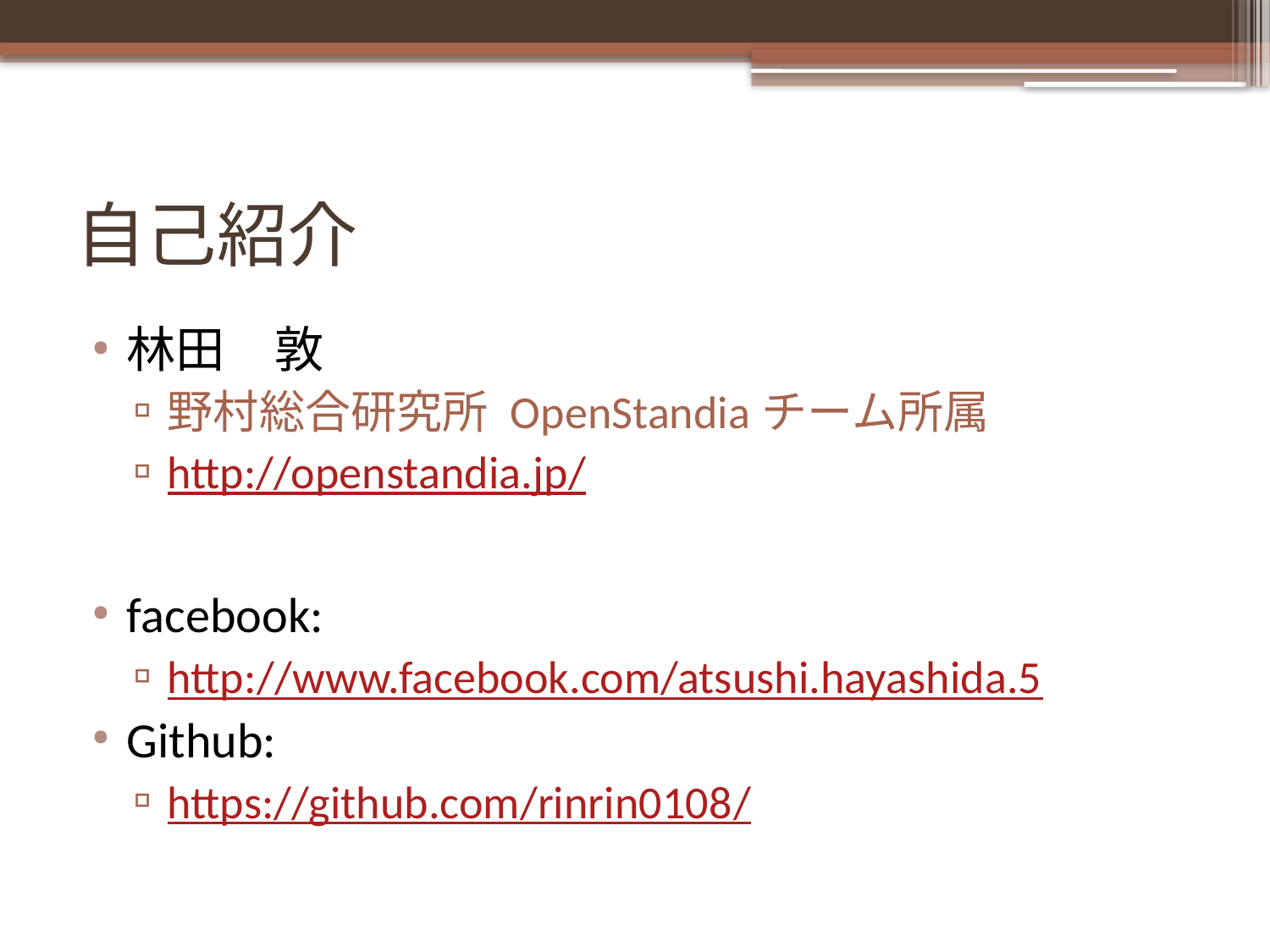

# 自己紹介
林田　敦
野村総合研究所 OpenStandiaチーム所属
http://openstandia.jp/

facebook:
http://www.facebook.com/atsushi.hayashida.5
Github:
https://github.com/rinrin0108/